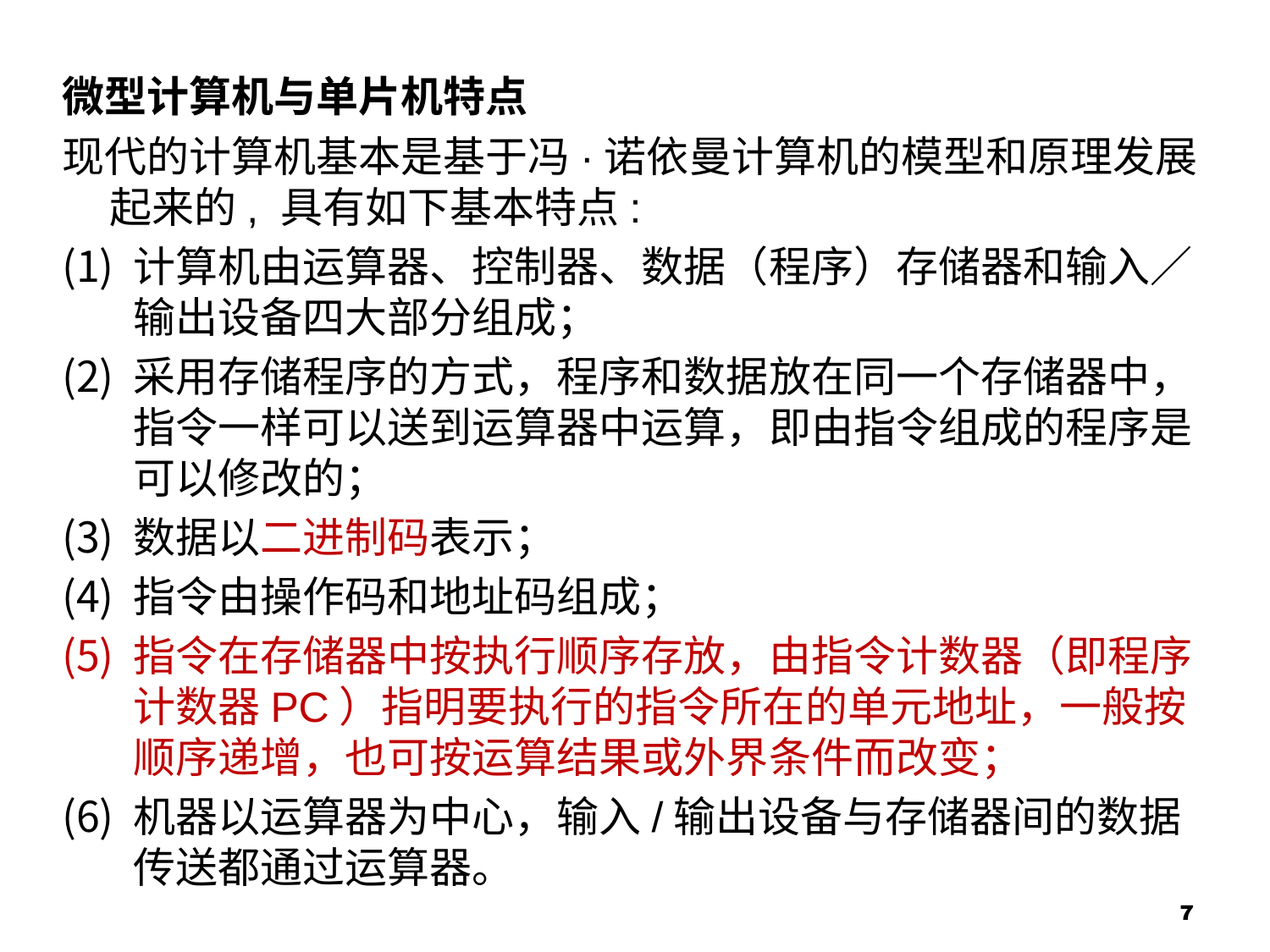

微型计算机与单片机特点
现代的计算机基本是基于冯·诺依曼计算机的模型和原理发展起来的, 具有如下基本特点:
计算机由运算器、控制器、数据（程序）存储器和输入／输出设备四大部分组成；
采用存储程序的方式，程序和数据放在同一个存储器中，指令一样可以送到运算器中运算，即由指令组成的程序是可以修改的；
数据以二进制码表示；
指令由操作码和地址码组成；
指令在存储器中按执行顺序存放，由指令计数器（即程序计数器PC）指明要执行的指令所在的单元地址，一般按顺序递增，也可按运算结果或外界条件而改变；
机器以运算器为中心，输入/输出设备与存储器间的数据传送都通过运算器。

7